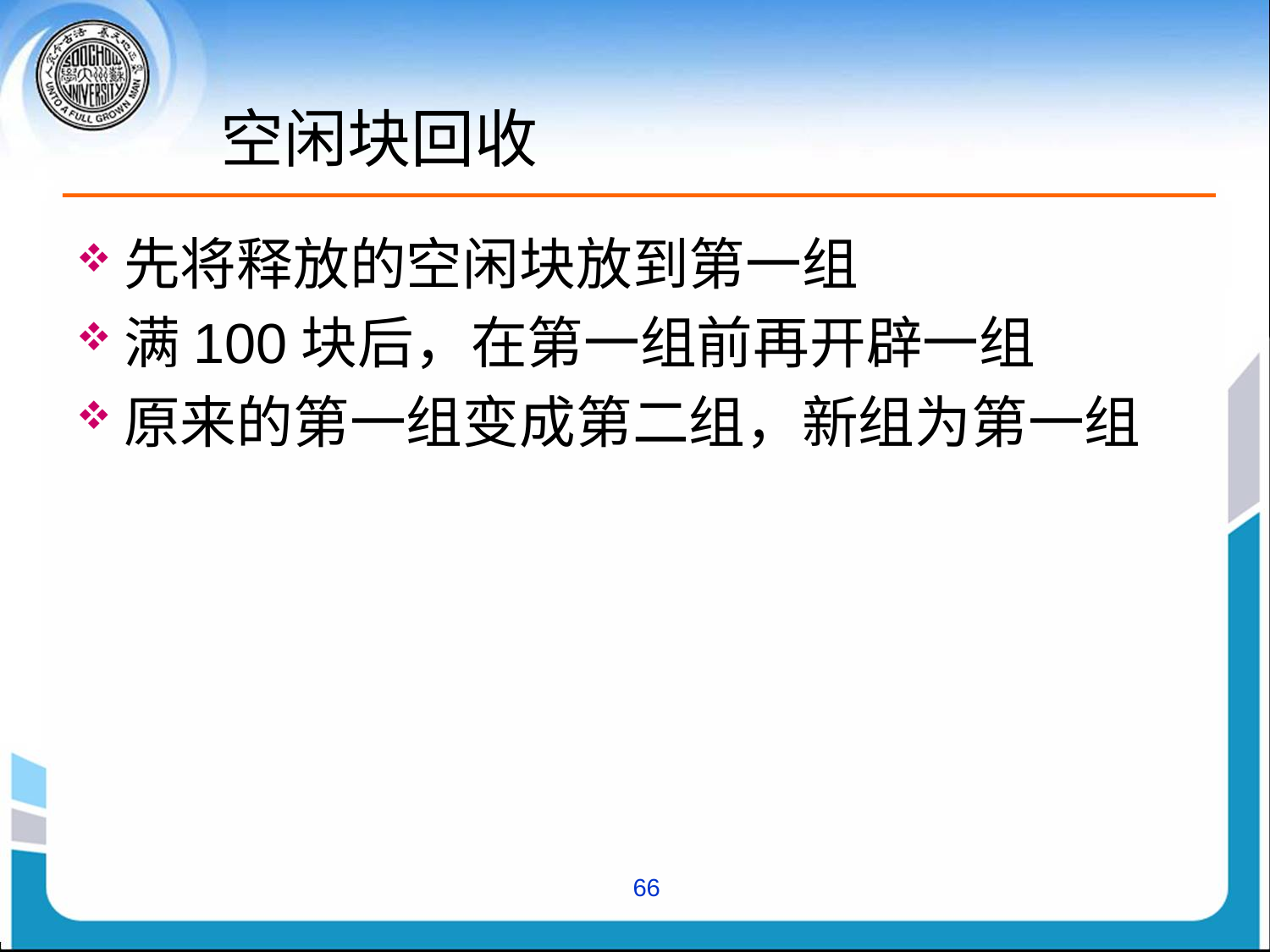

# 空闲块回收
先将释放的空闲块放到第一组
满100块后，在第一组前再开辟一组
原来的第一组变成第二组，新组为第一组

66